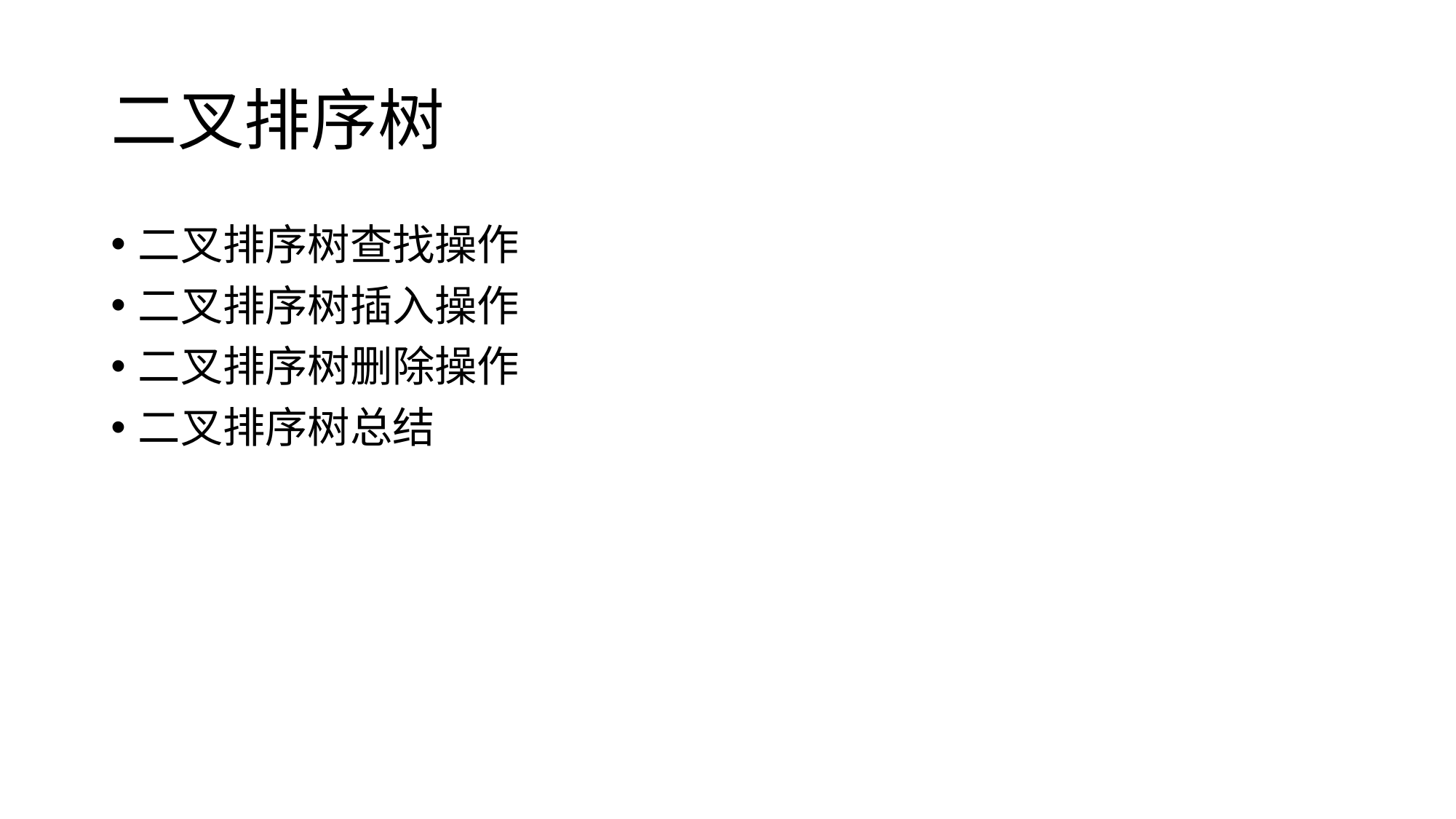

# 二叉排序树
二叉排序树查找操作
二叉排序树插入操作
二叉排序树删除操作
二叉排序树总结